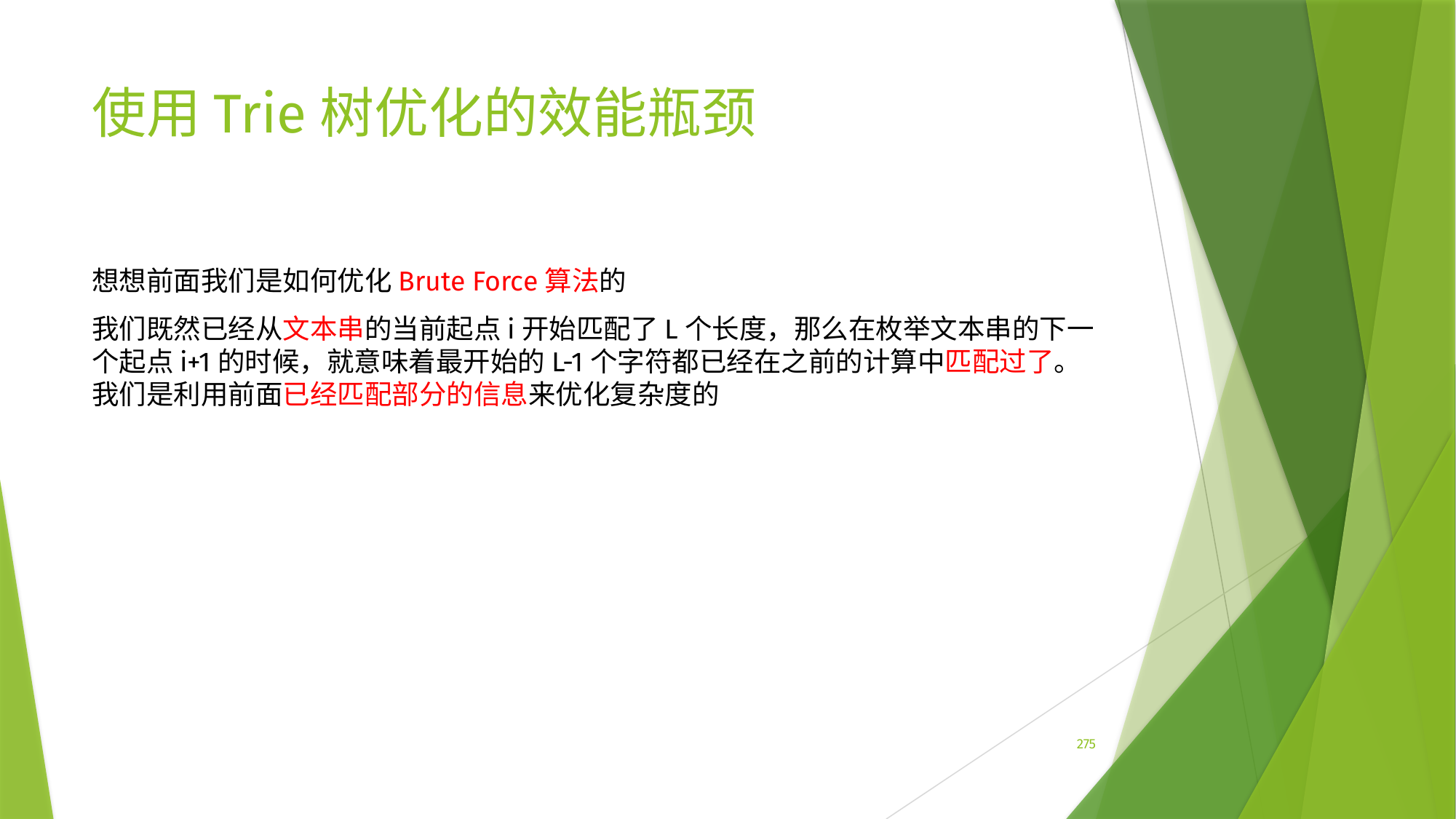

# 使用Trie树优化的效能瓶颈
想想前面我们是如何优化Brute Force算法的
我们既然已经从文本串的当前起点i开始匹配了L个长度，那么在枚举文本串的下一个起点i+1的时候，就意味着最开始的L-1个字符都已经在之前的计算中匹配过了。我们是利用前面已经匹配部分的信息来优化复杂度的

275